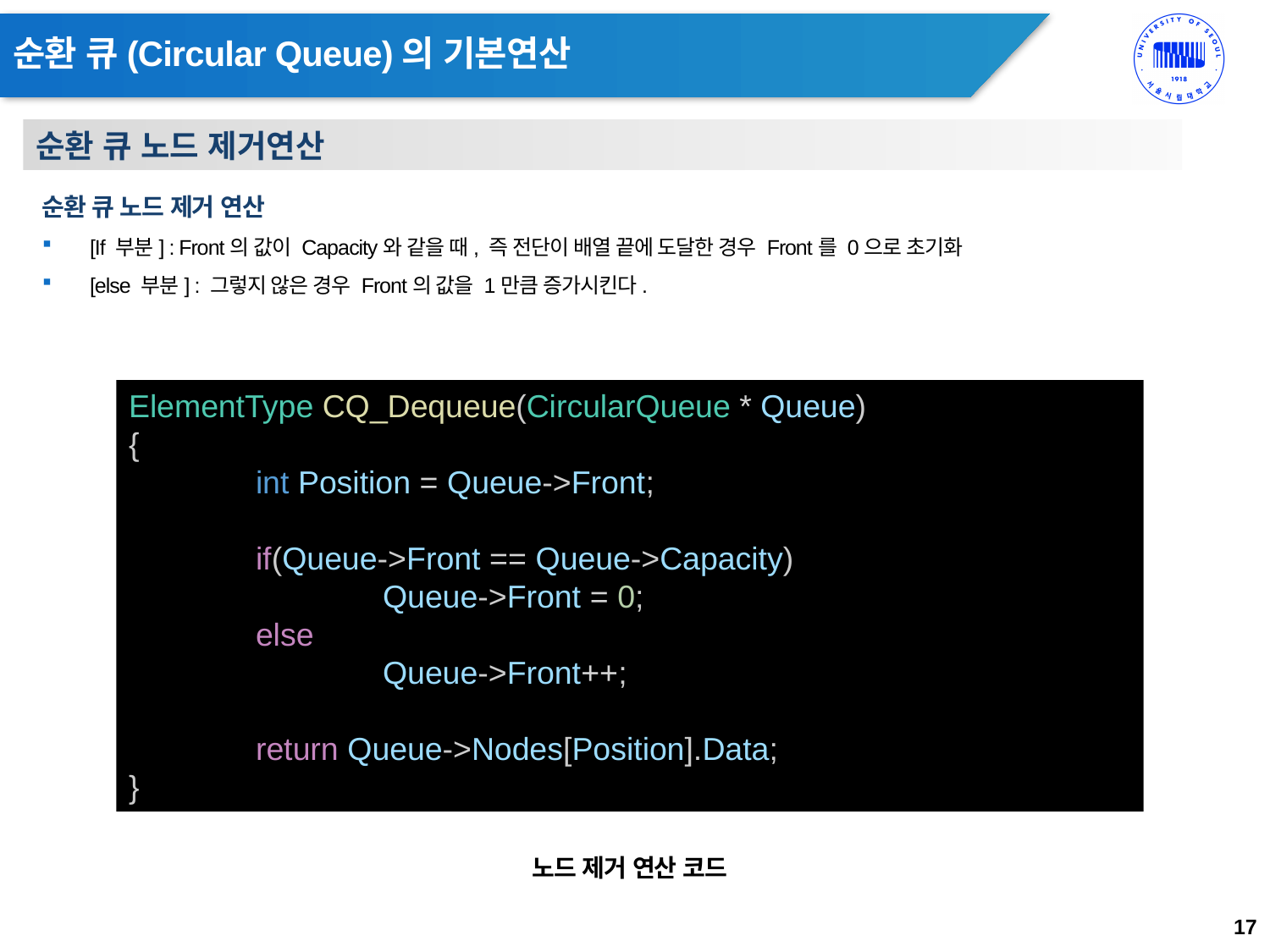

# 순환 큐(Circular Queue)의 기본연산
순환 큐 노드 제거연산
순환 큐 노드 제거 연산
[If 부분] : Front의 값이 Capacity와 같을 때, 즉 전단이 배열 끝에 도달한 경우 Front를 0으로 초기화
[else 부분] : 그렇지 않은 경우 Front의 값을 1만큼 증가시킨다.

ElementType CQ_Dequeue(CircularQueue * Queue)
{
	int Position = Queue->Front;
	if(Queue->Front == Queue->Capacity)
		Queue->Front = 0;
	else
		Queue->Front++;
	return Queue->Nodes[Position].Data;
}
노드 제거 연산 코드
17